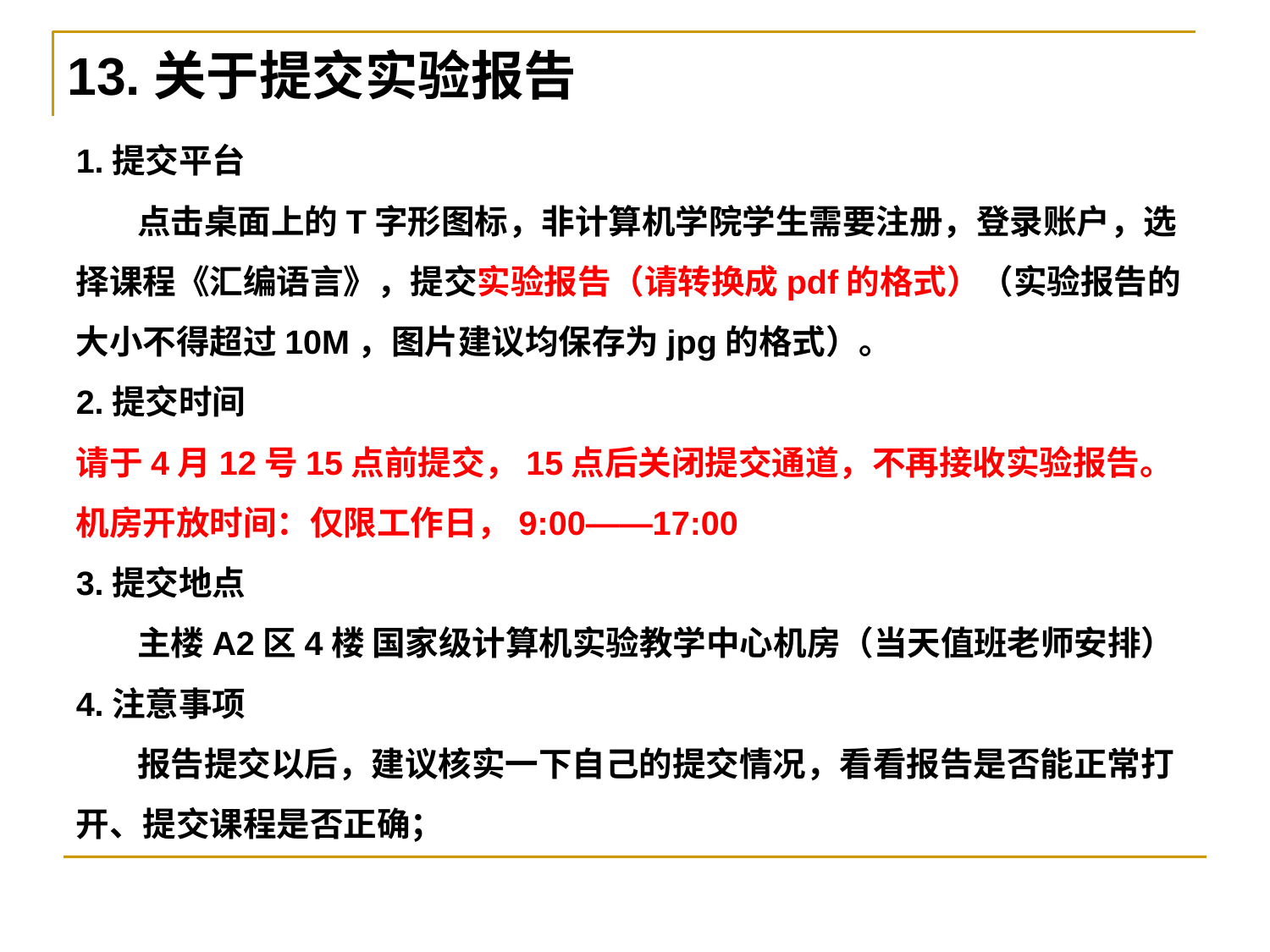

# 13.关于提交实验报告
1.提交平台
       点击桌面上的T字形图标，非计算机学院学生需要注册，登录账户，选择课程《汇编语言》，提交实验报告（请转换成pdf的格式）（实验报告的大小不得超过10M，图片建议均保存为jpg的格式）。
2.提交时间
请于4月12号15点前提交，15点后关闭提交通道，不再接收实验报告。
机房开放时间：仅限工作日，9:00——17:00
3.提交地点
       主楼A2区4楼 国家级计算机实验教学中心机房（当天值班老师安排）
4.注意事项
       报告提交以后，建议核实一下自己的提交情况，看看报告是否能正常打开、提交课程是否正确；